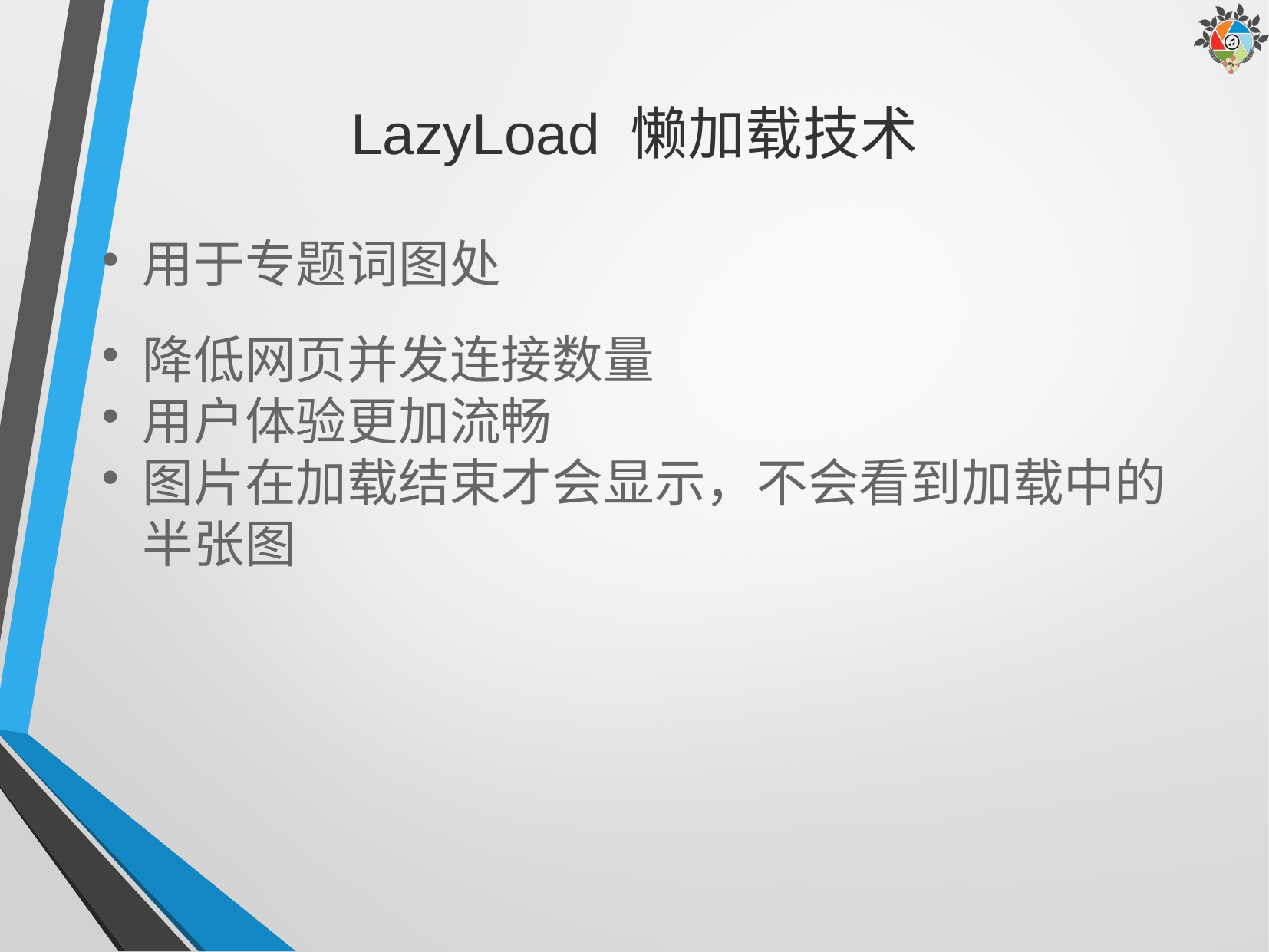

LazyLoad 懒加载技术
用于专题词图处

降低网页并发连接数量
用户体验更加流畅
图片在加载结束才会显示，不会看到加载中的半张图